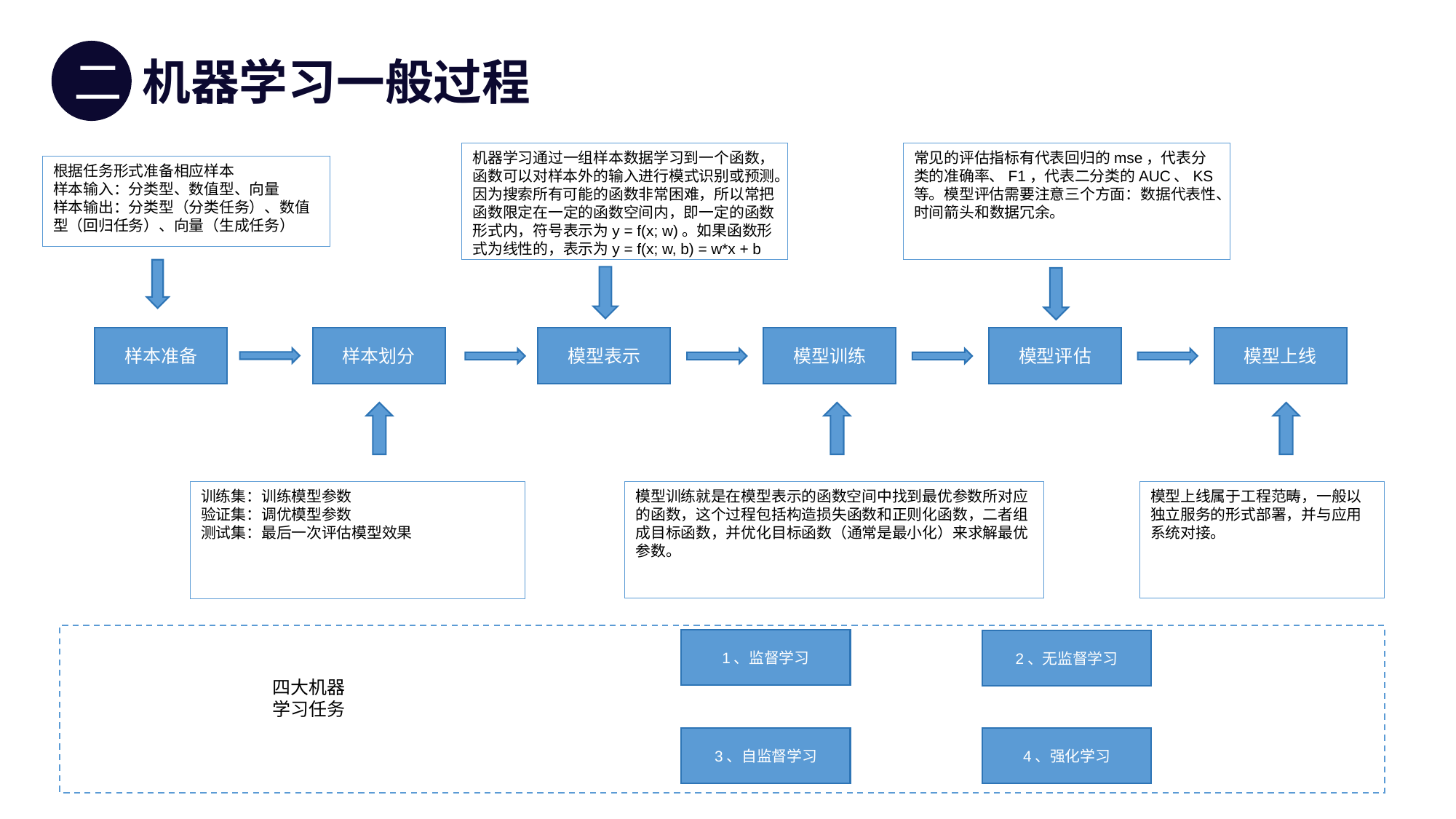

二
机器学习一般过程
机器学习通过一组样本数据学习到一个函数，函数可以对样本外的输入进行模式识别或预测。因为搜索所有可能的函数非常困难，所以常把函数限定在一定的函数空间内，即一定的函数形式内，符号表示为y = f(x; w)。如果函数形式为线性的，表示为y = f(x; w, b) = w*x + b
常见的评估指标有代表回归的mse，代表分类的准确率、F1，代表二分类的AUC、KS等。模型评估需要注意三个方面：数据代表性、时间箭头和数据冗余。

根据任务形式准备相应样本
样本输入：分类型、数值型、向量
样本输出：分类型（分类任务）、数值型（回归任务）、向量（生成任务）

样本准备
样本划分
模型表示
模型训练
模型评估
模型上线

训练集：训练模型参数
验证集：调优模型参数
测试集：最后一次评估模型效果
模型训练就是在模型表示的函数空间中找到最优参数所对应的函数，这个过程包括构造损失函数和正则化函数，二者组成目标函数，并优化目标函数（通常是最小化）来求解最优参数。

模型上线属于工程范畴，一般以独立服务的形式部署，并与应用系统对接。

1、监督学习
2、无监督学习
四大机器
学习任务
3、自监督学习
4、强化学习